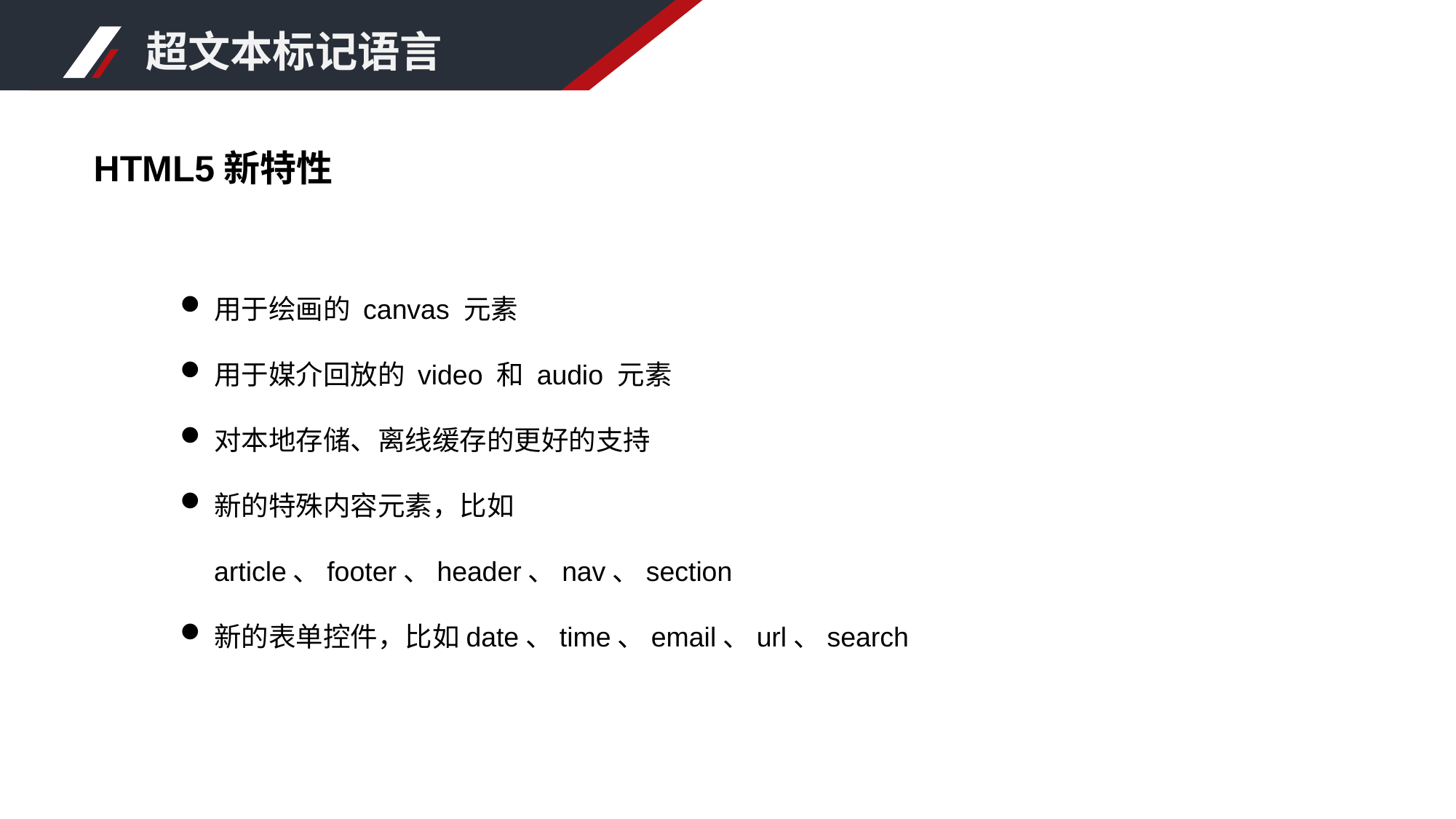

超文本标记语言
HTML5新特性
用于绘画的 canvas 元素
用于媒介回放的 video 和 audio 元素
对本地存储、离线缓存的更好的支持
新的特殊内容元素，比如 article、footer、header、nav、section
新的表单控件，比如date、time、email、url、search